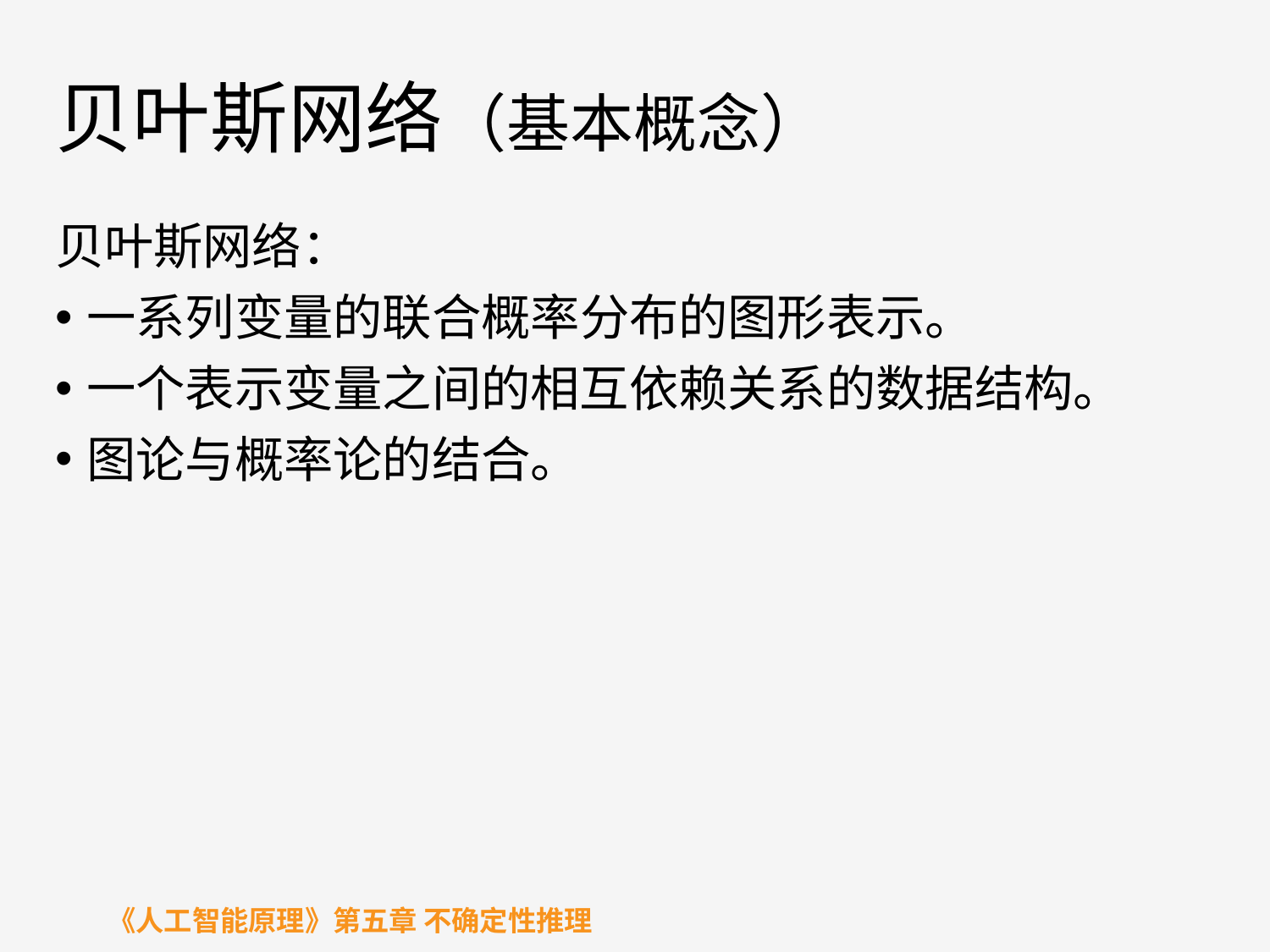

# 贝叶斯网络（基本概念）
贝叶斯网络：
一系列变量的联合概率分布的图形表示。
一个表示变量之间的相互依赖关系的数据结构。
图论与概率论的结合。

《人工智能原理》第五章 不确定性推理